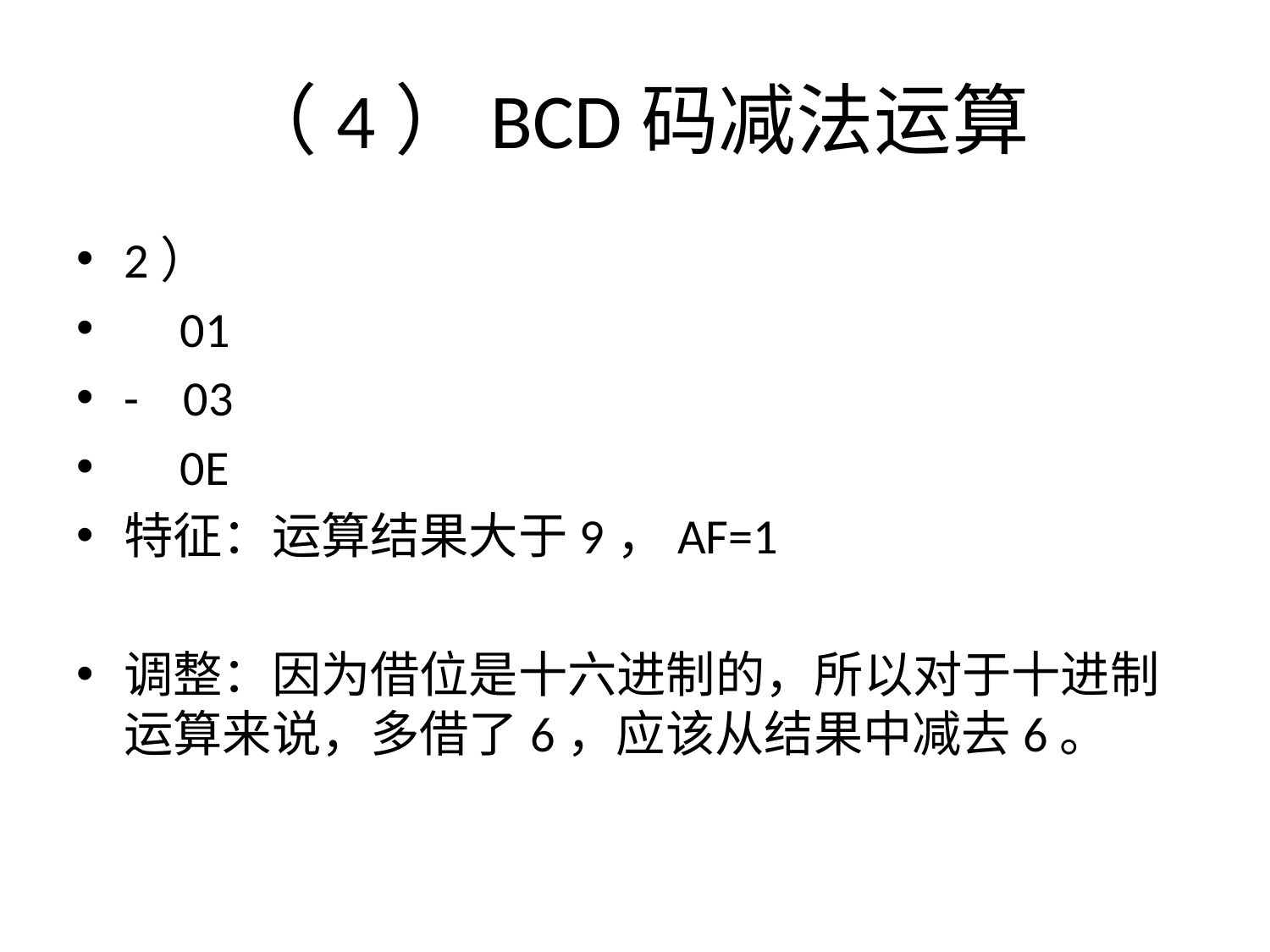

# （4）BCD码减法运算
2）
     01
-    03
     0E
特征：运算结果大于9，AF=1

调整：因为借位是十六进制的，所以对于十进制运算来说，多借了6，应该从结果中减去6。